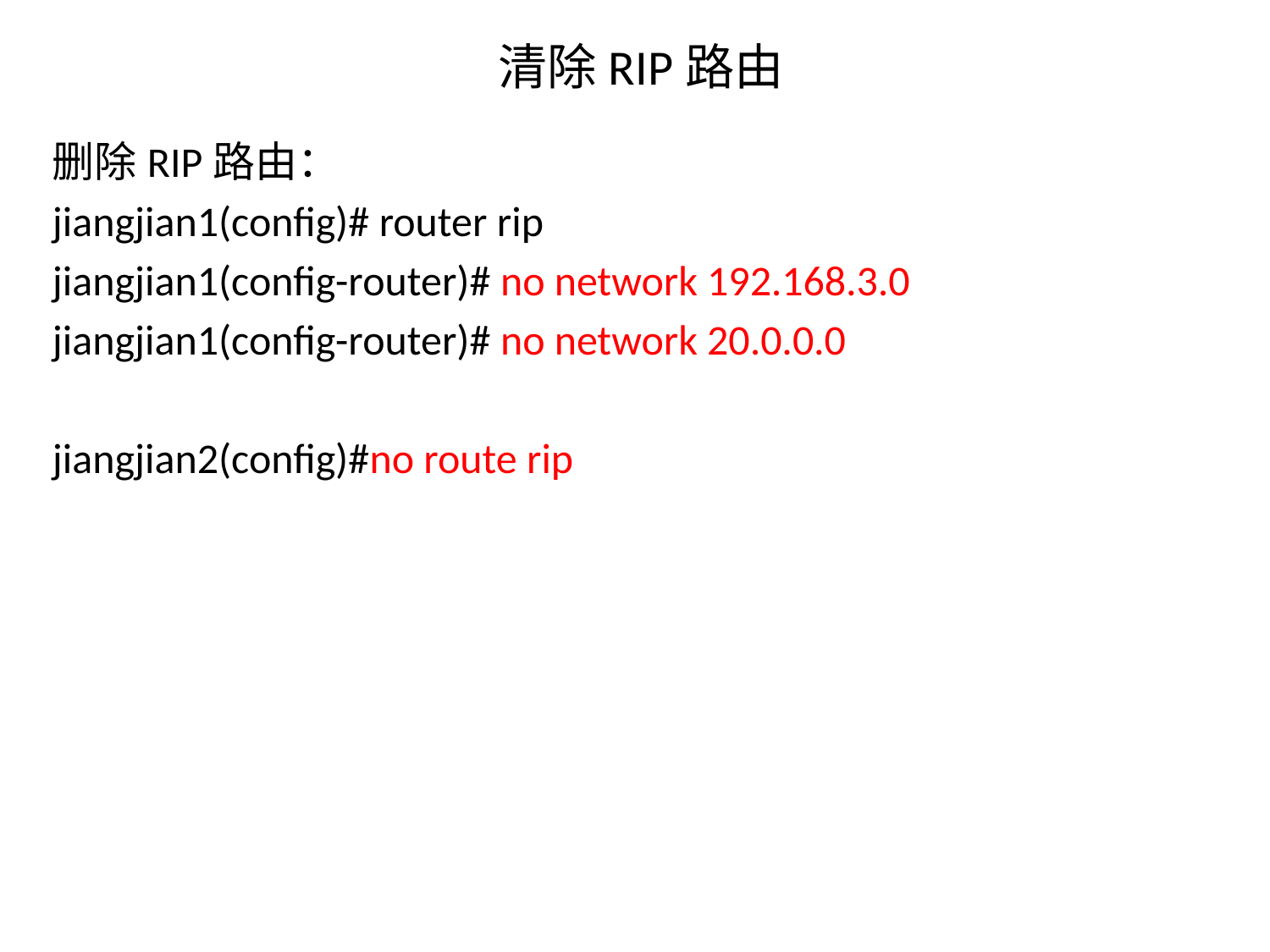

# 清除RIP路由
删除RIP路由：
jiangjian1(config)# router rip
jiangjian1(config-router)# no network 192.168.3.0
jiangjian1(config-router)# no network 20.0.0.0

jiangjian2(config)#no route rip